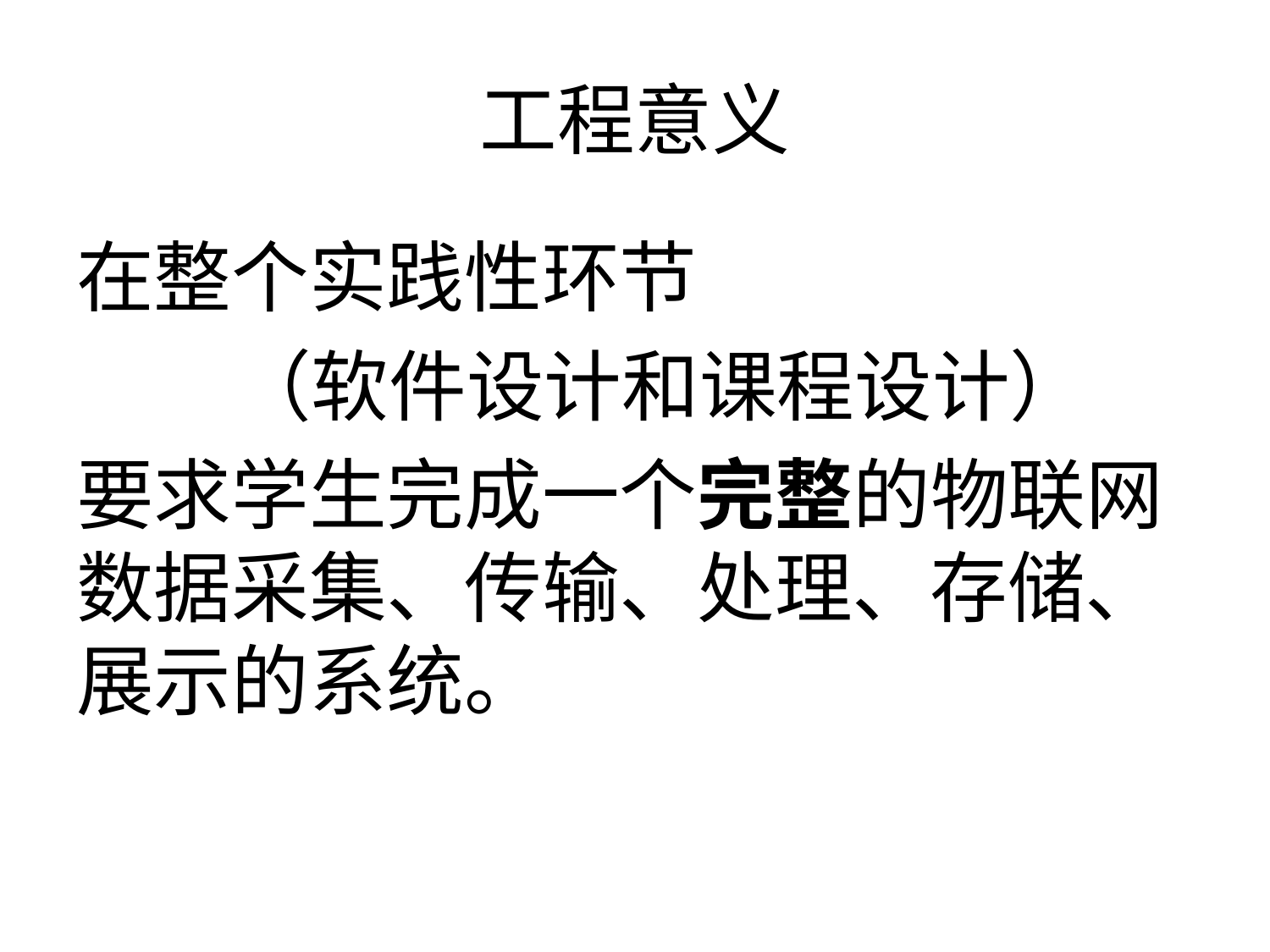

# 工程意义
在整个实践性环节
        （软件设计和课程设计）
要求学生完成一个完整的物联网数据采集、传输、处理、存储、展示的系统。